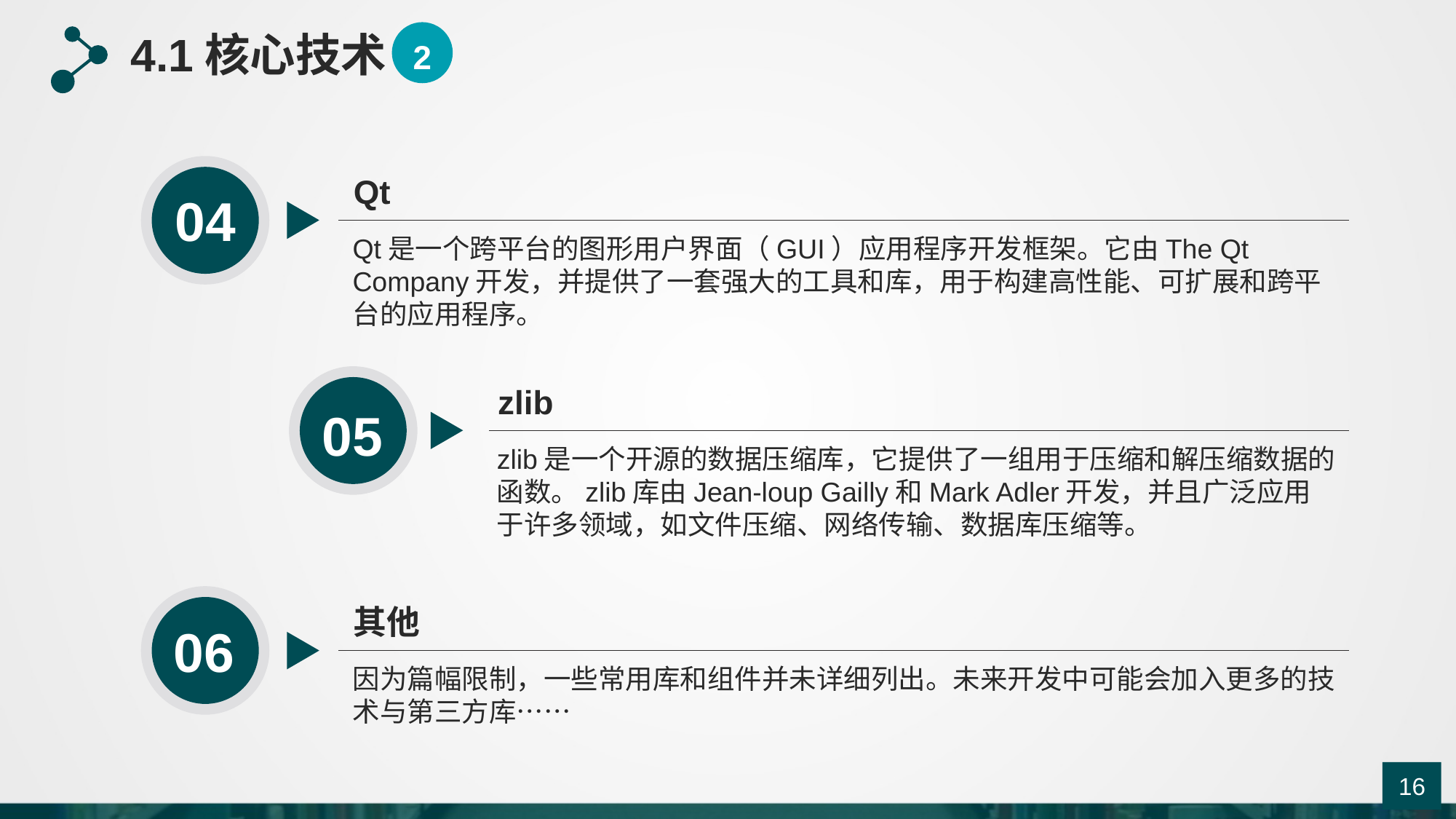

4.1核心技术
2

Qt

04

Qt是一个跨平台的图形用户界面（GUI）应用程序开发框架。它由The Qt Company开发，并提供了一套强大的工具和库，用于构建高性能、可扩展和跨平台的应用程序。

zlib

05

zlib是一个开源的数据压缩库，它提供了一组用于压缩和解压缩数据的函数。zlib库由Jean-loup Gailly和Mark Adler开发，并且广泛应用于许多领域，如文件压缩、网络传输、数据库压缩等。

其他

06

因为篇幅限制，一些常用库和组件并未详细列出。未来开发中可能会加入更多的技术与第三方库……